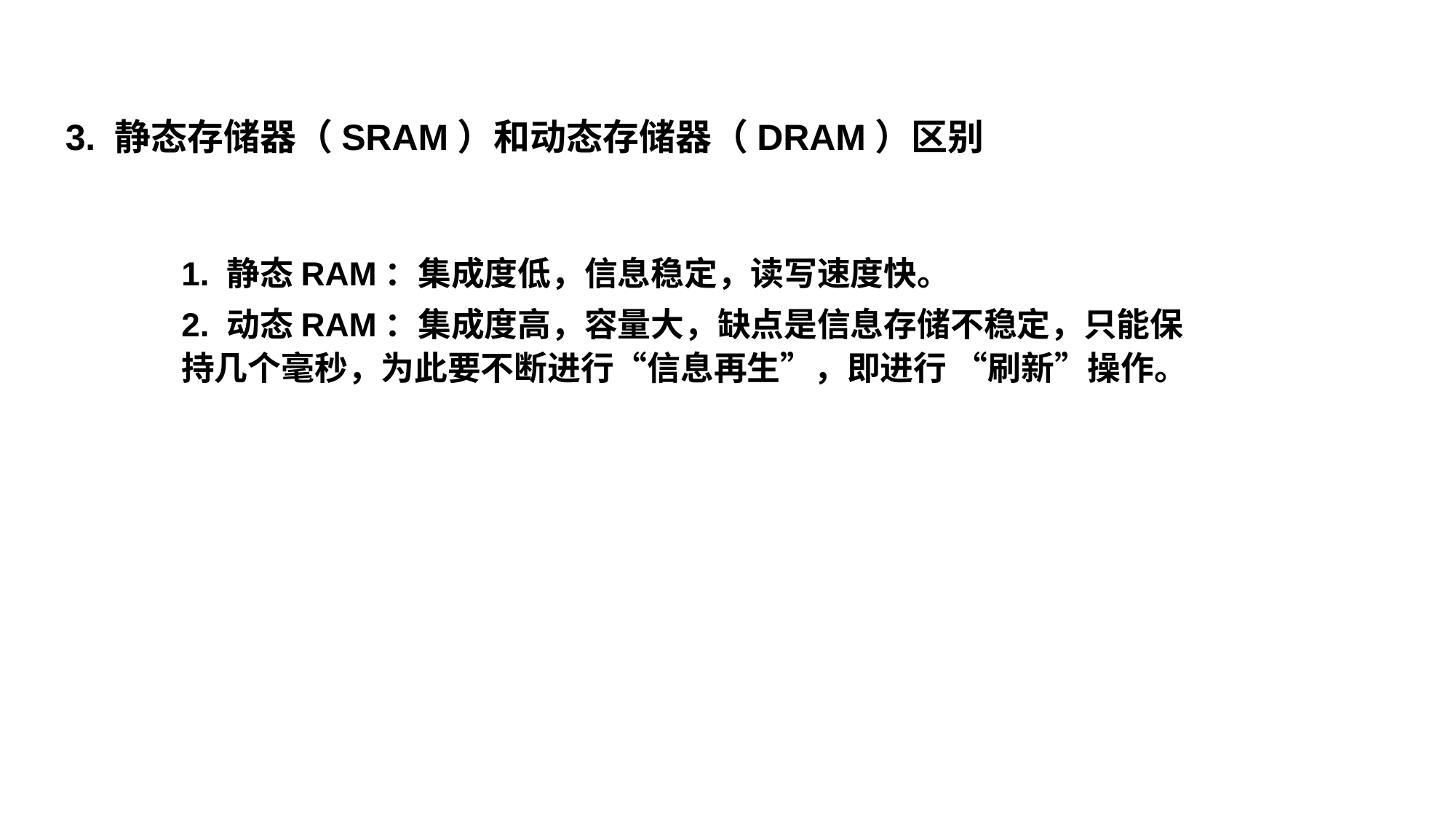

3. 静态存储器（SRAM）和动态存储器（DRAM）区别
1. 静态RAM：集成度低，信息稳定，读写速度快。
2. 动态RAM：集成度高，容量大，缺点是信息存储不稳定，只能保持几个毫秒，为此要不断进行“信息再生”，即进行 “刷新”操作。